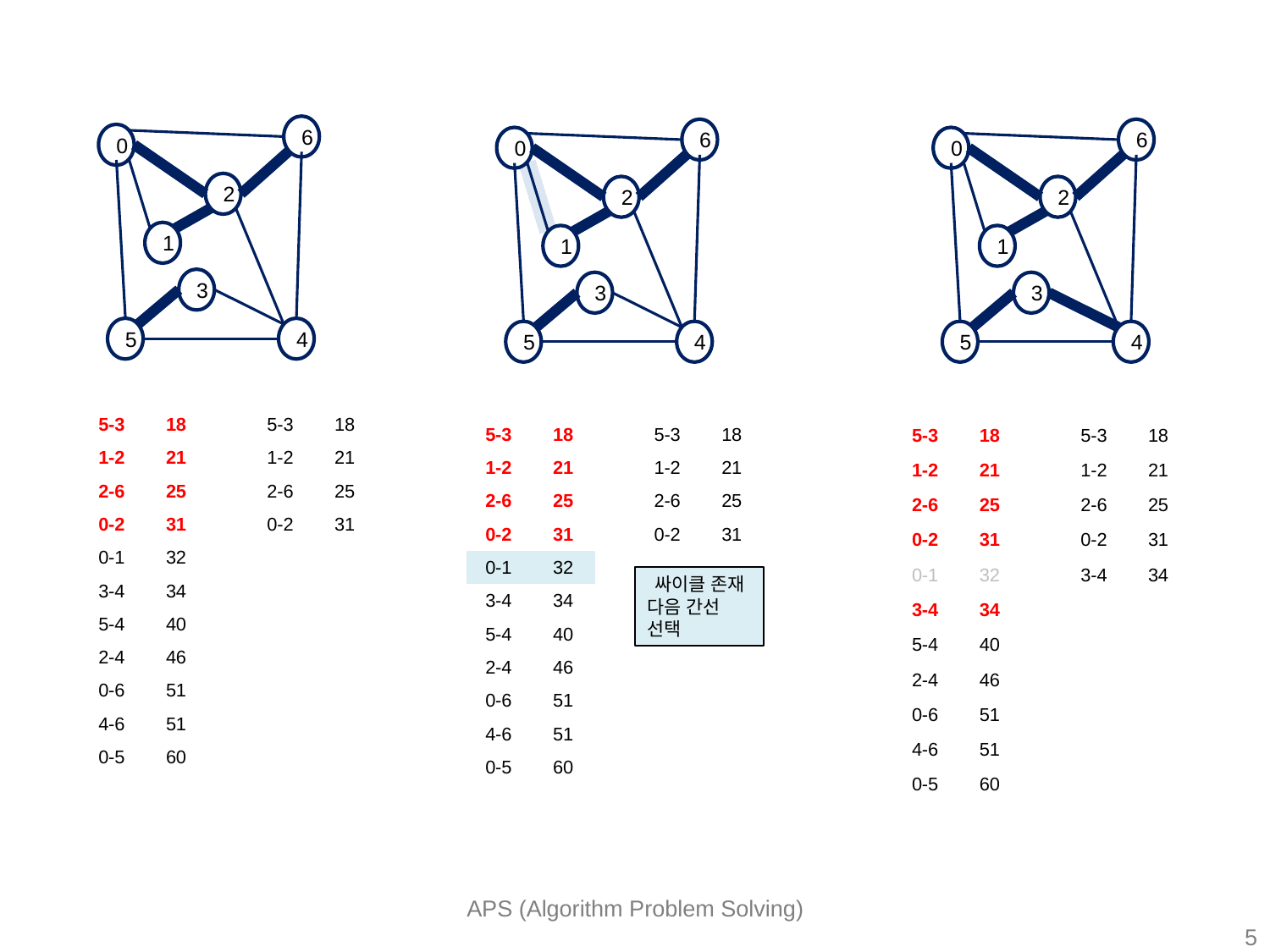

6
6
6
0
0
0
2
2
2
1
1
1
3
3
3
5
4
5
4
5
4
| 5-3 | 18 |
| --- | --- |
| 1-2 | 21 |
| 2-6 | 25 |
| 0-2 | 31 |
| 0-1 | 32 |
| 3-4 | 34 |
| 5-4 | 40 |
| 2-4 | 46 |
| 0-6 | 51 |
| 4-6 | 51 |
| 0-5 | 60 |
| 5-3 | 18 |
| --- | --- |
| 1-2 | 21 |
| 2-6 | 25 |
| 0-2 | 31 |
|  |  |
|  |  |
|  |  |
|  |  |
|  |  |
|  |  |
| 5-3 | 18 |
| --- | --- |
| 1-2 | 21 |
| 2-6 | 25 |
| 0-2 | 31 |
| 0-1 | 32 |
| 3-4 | 34 |
| 5-4 | 40 |
| 2-4 | 46 |
| 0-6 | 51 |
| 4-6 | 51 |
| 0-5 | 60 |
| 5-3 | 18 |
| --- | --- |
| 1-2 | 21 |
| 2-6 | 25 |
| 0-2 | 31 |
|  |  |
|  |  |
|  |  |
|  |  |
|  |  |
|  |  |
| 5-3 | 18 |
| --- | --- |
| 1-2 | 21 |
| 2-6 | 25 |
| 0-2 | 31 |
| 0-1 | 32 |
| 3-4 | 34 |
| 5-4 | 40 |
| 2-4 | 46 |
| 0-6 | 51 |
| 4-6 | 51 |
| 0-5 | 60 |
| 5-3 | 18 |
| --- | --- |
| 1-2 | 21 |
| 2-6 | 25 |
| 0-2 | 31 |
| 3-4 | 34 |
|  |  |
|  |  |
|  |  |
|  |  |
|  |  |
싸이클 존재
다음 간선 선택
APS (Algorithm Problem Solving)
5